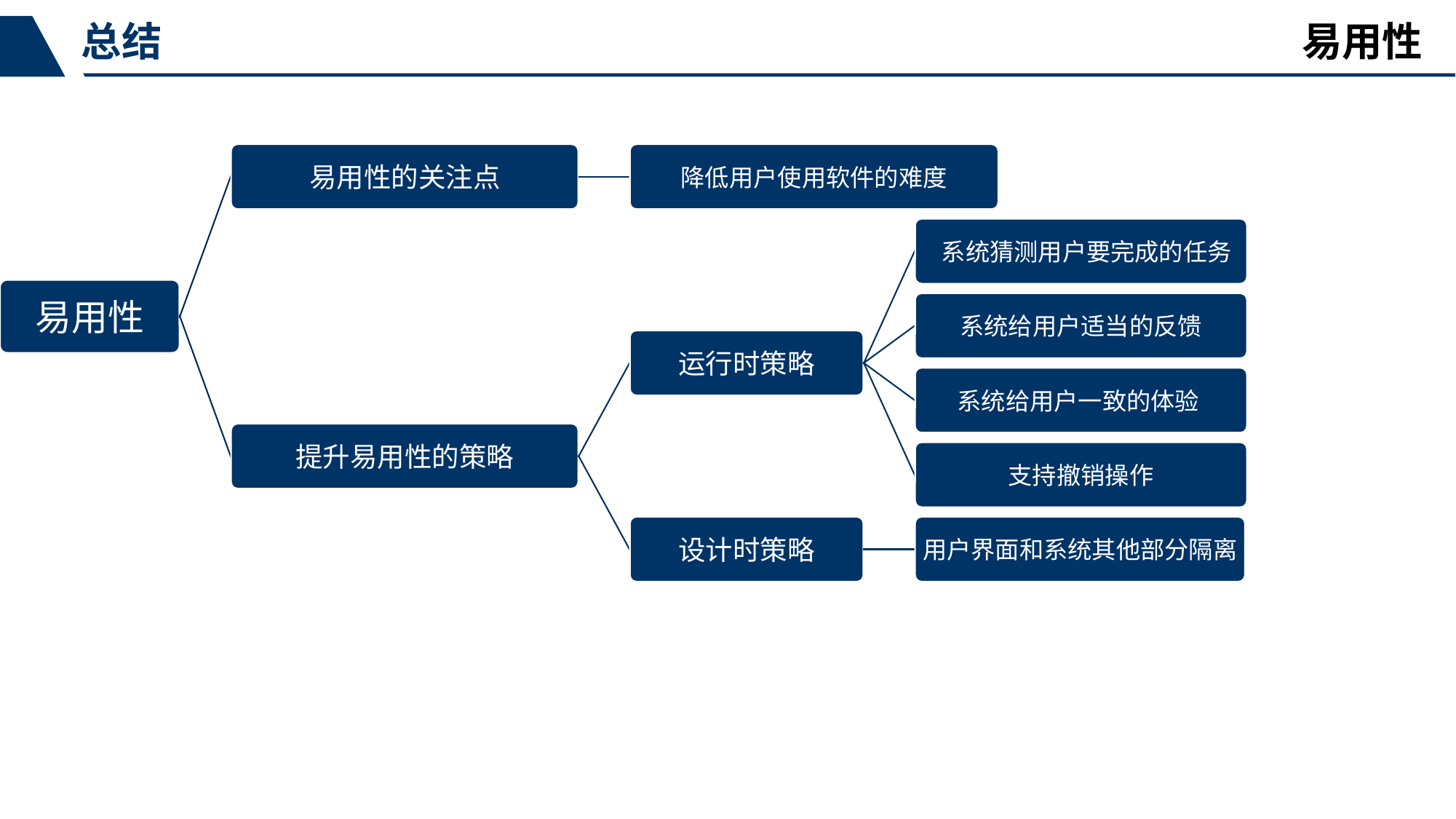

易用性

总结

易用性

易用性的关注点

降低用户使用软件的难度

提升易用性的策略

运行时策略

 系统猜测用户要完成的任务

系统给用户适当的反馈

系统给用户一致的体验

支持撤销操作

设计时策略

用户界面和系统其他部分隔离